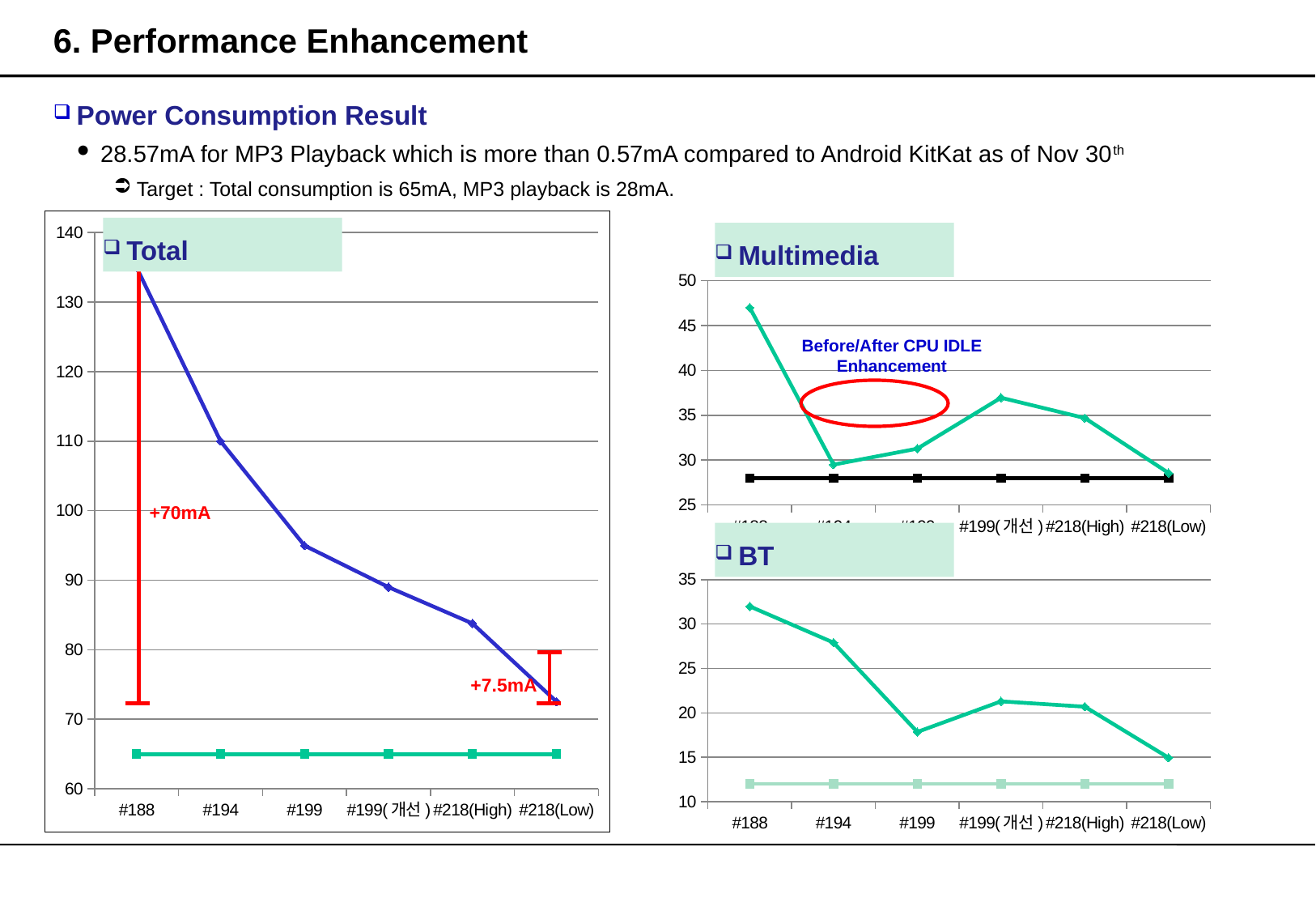

# 6. Performance Enhancement
Power Consumption Result
28.57mA for MP3 Playback which is more than 0.57mA compared to Android KitKat as of Nov 30th
Target : Total consumption is 65mA, MP3 playback is 28mA.

### Chart

| Category | 목표 | Total |
|---|---|---|
| #188 | 65.0 | 135.0 |
| #194 | 65.0 | 110.0 |
| #199 | 65.0 | 94.98 |
| #199(개선) | 65.0 | 89.0 |
| #218(High) | 65.0 | 83.78 |
| #218(Low) | 65.0 | 72.54 |
Total
Multimedia

### Chart

| Category | 목표 | Multimedia |
|---|---|---|
| #188 | 28.0 | 47.0 |
| #194 | 28.0 | 29.5 |
| #199 | 28.0 | 31.28 |
| #199(개선) | 28.0 | 36.96 |
| #218(High) | 28.0 | 34.69 |
| #218(Low) | 28.0 | 28.57 |
Before/After CPU IDLE Enhancement

+70mA
BT

### Chart

| Category | 목표 | BT |
|---|---|---|
| #188 | 12.0 | 32.0 |
| #194 | 12.0 | 27.92 |
| #199 | 12.0 | 17.85 |
| #199(개선) | 12.0 | 21.3 |
| #218(High) | 12.0 | 20.69 |
| #218(Low) | 12.0 | 14.95 |
+7.5mA